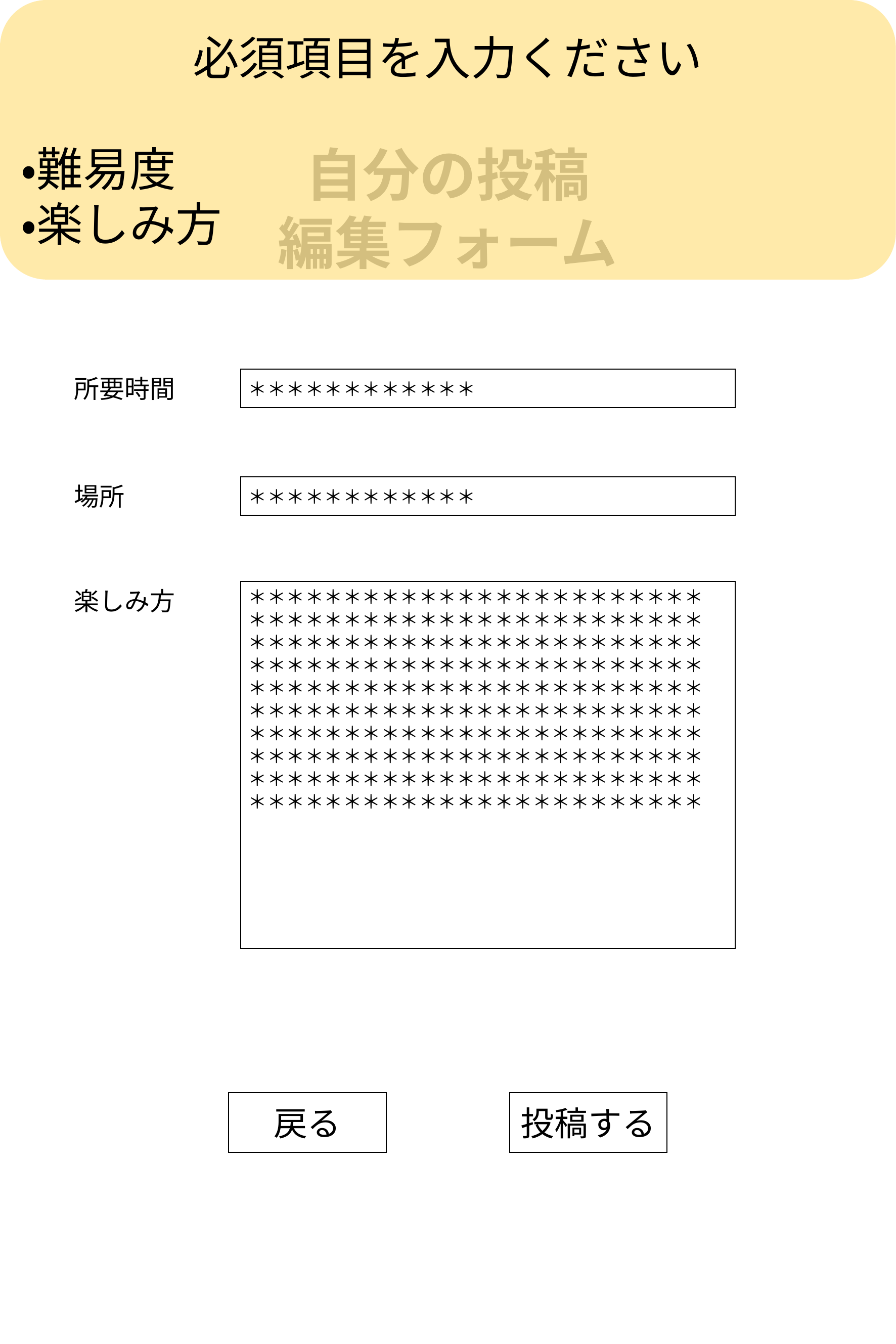

必須項目を入力ください

・難易度
・楽しみ方
自分の投稿
編集フォーム
所要時間
＊＊＊＊＊＊＊＊＊＊＊＊
場所
＊＊＊＊＊＊＊＊＊＊＊＊
楽しみ方
＊＊＊＊＊＊＊＊＊＊＊＊＊＊＊＊＊＊＊＊＊＊＊＊
＊＊＊＊＊＊＊＊＊＊＊＊＊＊＊＊＊＊＊＊＊＊＊＊
＊＊＊＊＊＊＊＊＊＊＊＊＊＊＊＊＊＊＊＊＊＊＊＊
＊＊＊＊＊＊＊＊＊＊＊＊＊＊＊＊＊＊＊＊＊＊＊＊
＊＊＊＊＊＊＊＊＊＊＊＊＊＊＊＊＊＊＊＊＊＊＊＊
＊＊＊＊＊＊＊＊＊＊＊＊＊＊＊＊＊＊＊＊＊＊＊＊
＊＊＊＊＊＊＊＊＊＊＊＊＊＊＊＊＊＊＊＊＊＊＊＊
＊＊＊＊＊＊＊＊＊＊＊＊＊＊＊＊＊＊＊＊＊＊＊＊
＊＊＊＊＊＊＊＊＊＊＊＊＊＊＊＊＊＊＊＊＊＊＊＊
＊＊＊＊＊＊＊＊＊＊＊＊＊＊＊＊＊＊＊＊＊＊＊＊

戻る
投稿する